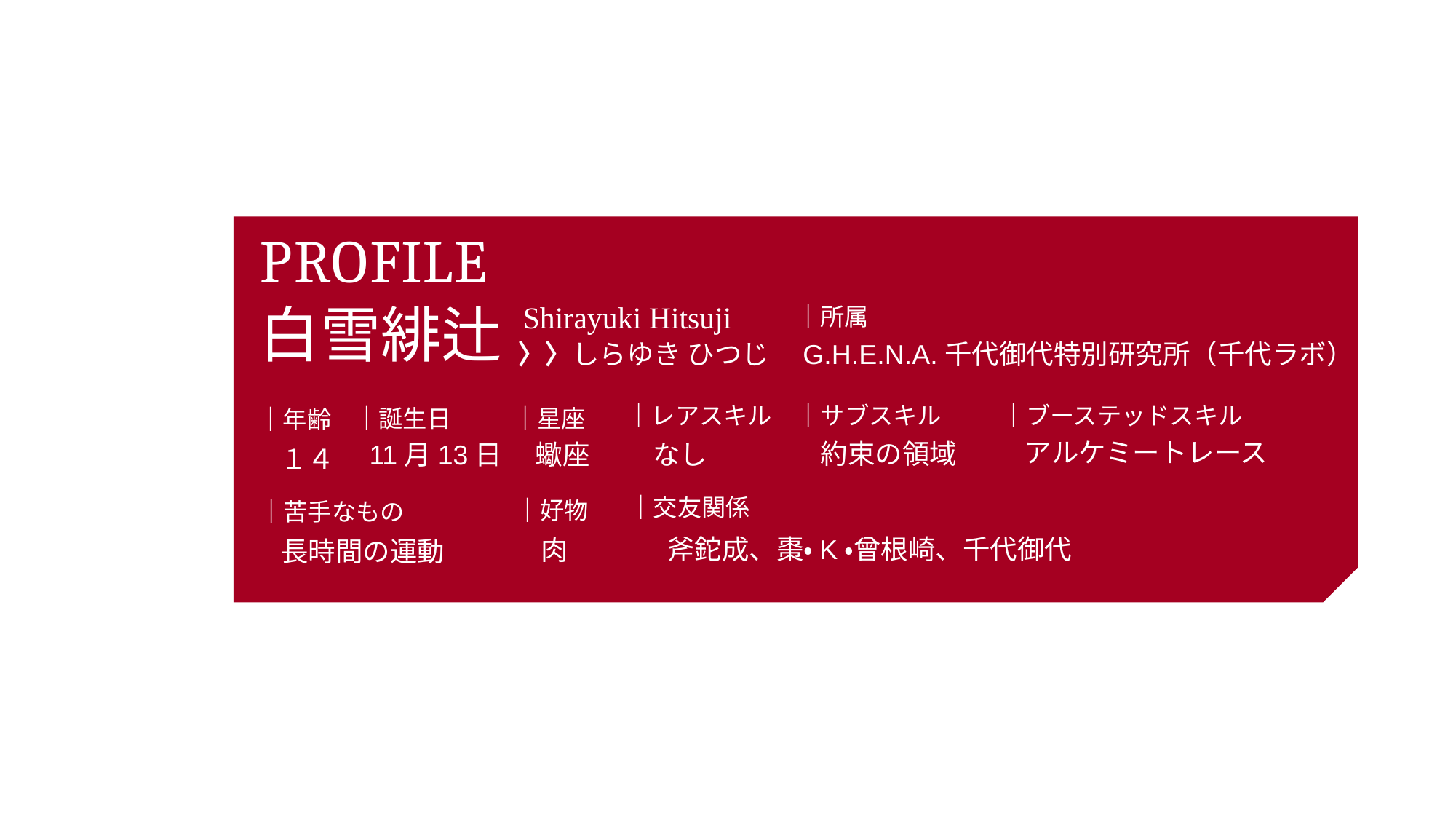

PROFILE
白雪緋辻
Shirayuki Hitsuji
｜所属
〉〉しらゆき ひつじ
G.H.E.N.A.千代御代特別研究所（千代ラボ）
｜レアスキル
｜サブスキル
｜ブーステッドスキル
｜誕生日
｜星座
｜年齢
アルケミートレース
約束の領域
なし
11月13日
蠍座
１４
｜交友関係
｜好物
｜苦手なもの
斧鉈成、棗・K・曾根崎、千代御代
肉
長時間の運動